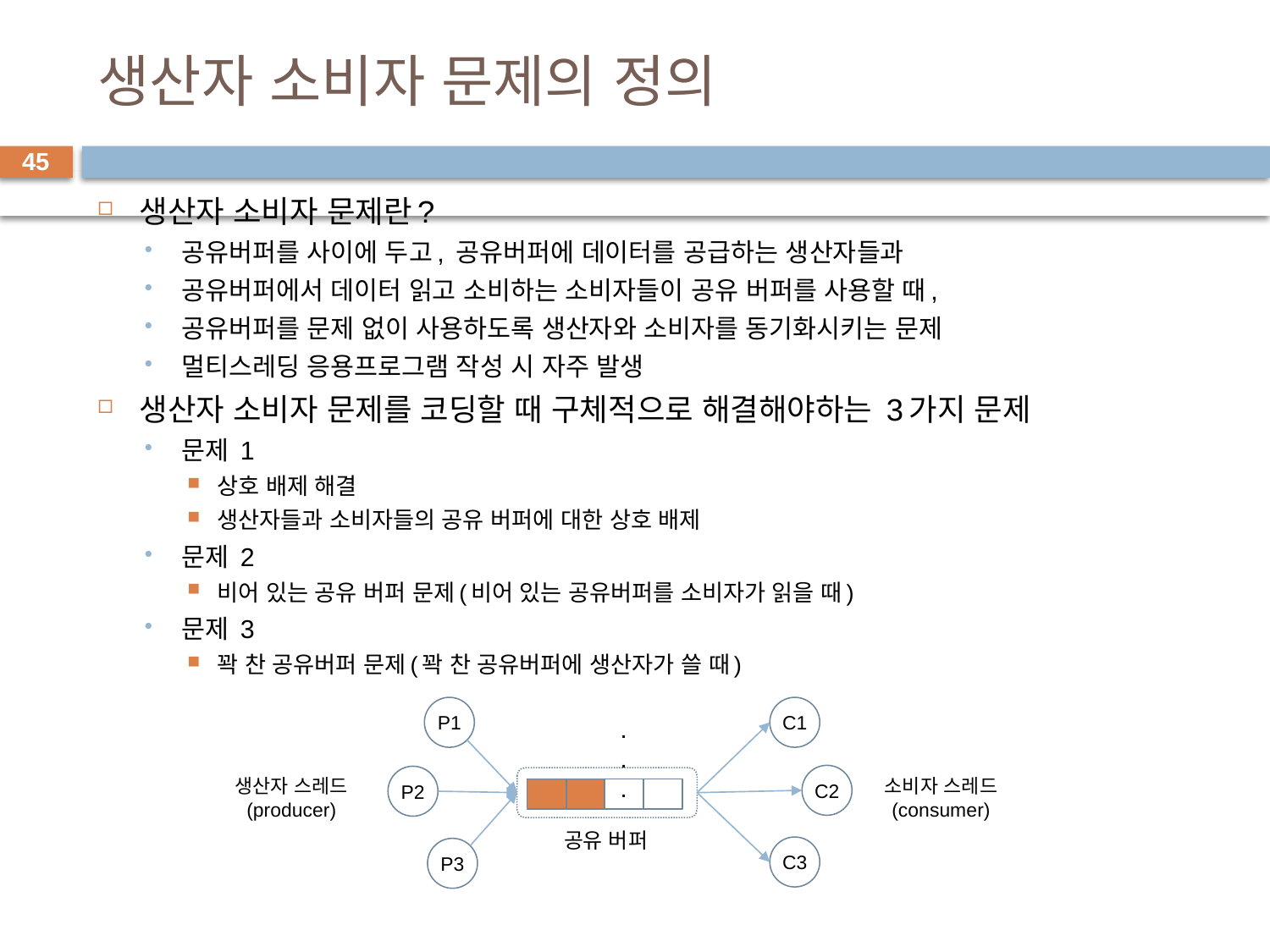

# 생산자 소비자 문제의 정의
45
생산자 소비자 문제란?
공유버퍼를 사이에 두고, 공유버퍼에 데이터를 공급하는 생산자들과
공유버퍼에서 데이터 읽고 소비하는 소비자들이 공유 버퍼를 사용할 때,
공유버퍼를 문제 없이 사용하도록 생산자와 소비자를 동기화시키는 문제
멀티스레딩 응용프로그램 작성 시 자주 발생
생산자 소비자 문제를 코딩할 때 구체적으로 해결해야하는 3가지 문제
문제 1
상호 배제 해결
생산자들과 소비자들의 공유 버퍼에 대한 상호 배제
문제 2
비어 있는 공유 버퍼 문제(비어 있는 공유버퍼를 소비자가 읽을 때)
문제 3
꽉 찬 공유버퍼 문제(꽉 찬 공유버퍼에 생산자가 쓸 때)

P1
C1
C2
P2
생산자 스레드
(producer)

소비자 스레드
(consumer)

...

공유 버퍼
C3
P3